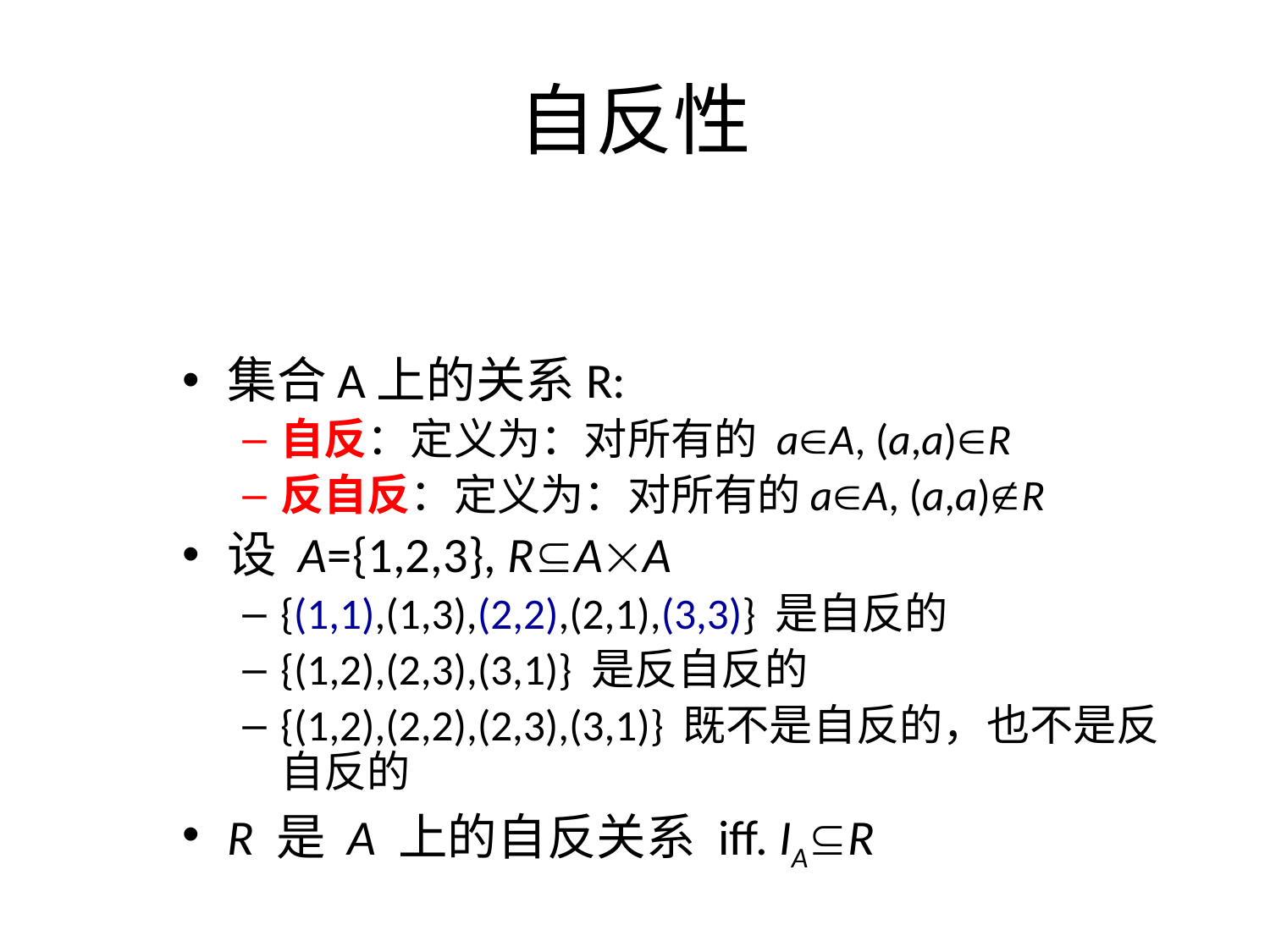

# 自反性
集合A上的关系R:
自反：定义为：对所有的 a∈A, (a,a)∈R
反自反：定义为：对所有的a∈A, (a,a)∉R
设 A={1,2,3}, R⊆A×A
{(1,1),(1,3),(2,2),(2,1),(3,3)} 是自反的
{(1,2),(2,3),(3,1)} 是反自反的
{(1,2),(2,2),(2,3),(3,1)} 既不是自反的，也不是反自反的
R 是 A 上的自反关系 iff. IA⊆R